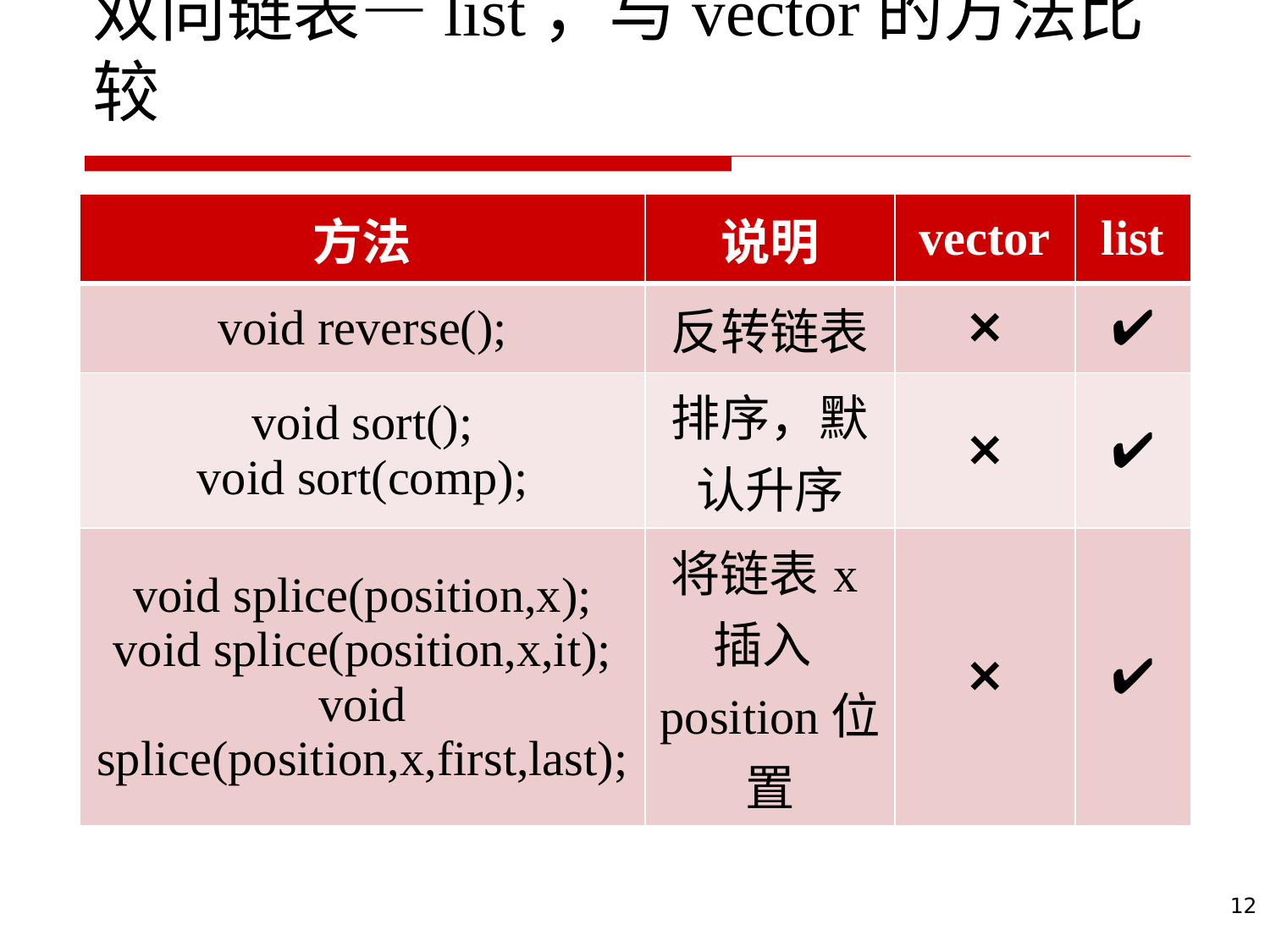

# 双向链表—list，与vector的方法比较

| 方法 | 说明 | vector | list |
| --- | --- | --- | --- |
| void reverse(); | 反转链表 | ❌ | ✔ |
| void sort(); void sort(comp); | 排序，默认升序 | ❌ | ✔ |
| void splice(position,x); void splice(position,x,it); void splice(position,x,first,last); | 将链表x插入position位置 | ❌ | ✔ |
12